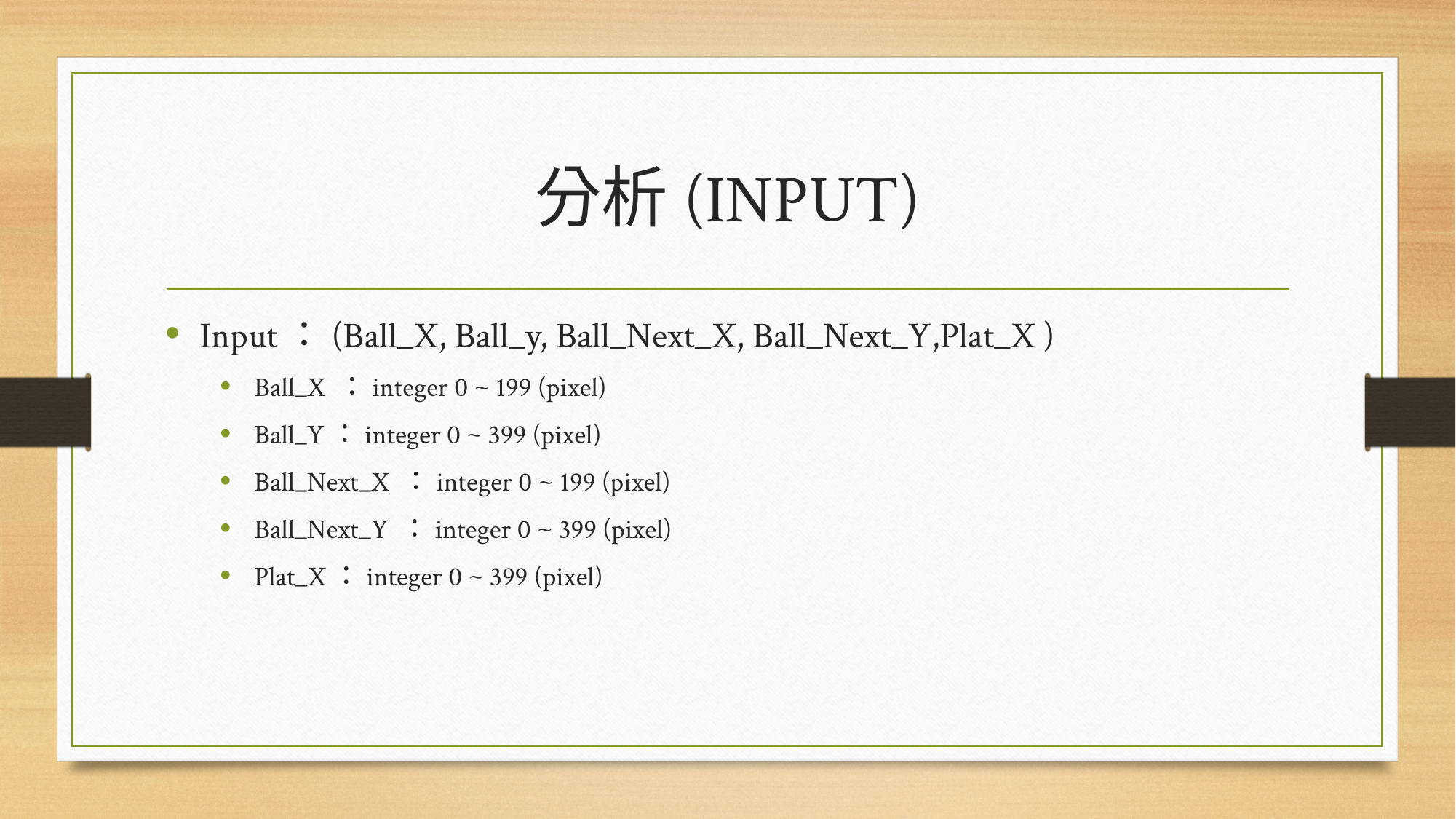

# 分析(INPUT)
Input：(Ball_X, Ball_y, Ball_Next_X, Ball_Next_Y,Plat_X )
Ball_X ：integer 0 ~ 199 (pixel)
Ball_Y：integer 0 ~ 399 (pixel)
Ball_Next_X ：integer 0 ~ 199 (pixel)
Ball_Next_Y ：integer 0 ~ 399 (pixel)
Plat_X：integer 0 ~ 399 (pixel)